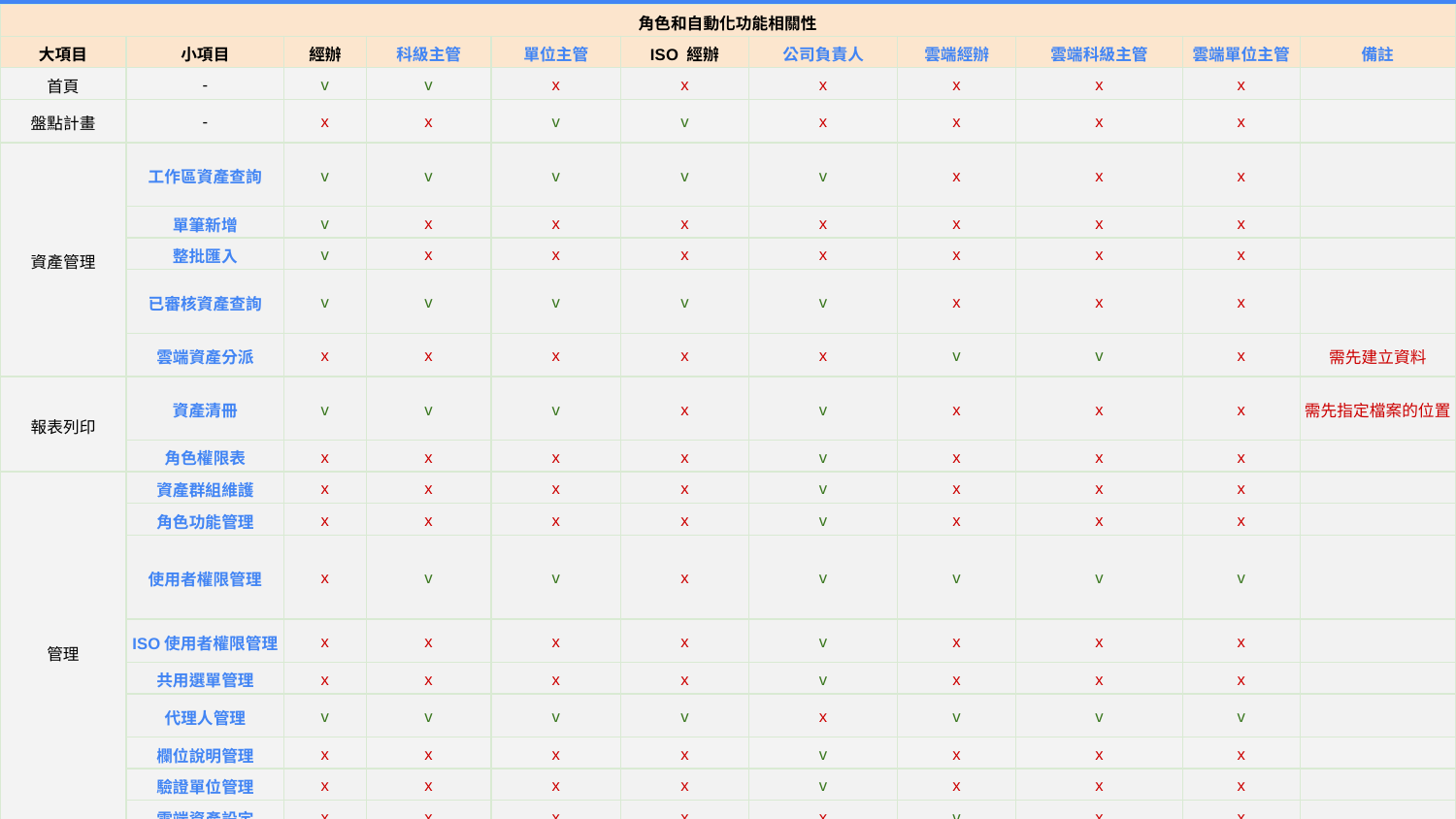

| 角色和自動化功能相關性 |  |  |  |  |  |  |  |  |  |  |
| --- | --- | --- | --- | --- | --- | --- | --- | --- | --- | --- |
| 大項目 | 小項目 | 經辦 | 科級主管 | 單位主管 | ISO 經辦 | 公司負責人 | 雲端經辦 | 雲端科級主管 | 雲端單位主管 | 備註 |
| 首頁 | - | v | v | x | x | x | x | x | x |  |
| 盤點計畫 | - | x | x | v | v | x | x | x | x |  |
| 資產管理 | 工作區資產查詢 | v | v | v | v | v | x | x | x |  |
|  | 單筆新增 | v | x | x | x | x | x | x | x |  |
|  | 整批匯入 | v | x | x | x | x | x | x | x |  |
|  | 已審核資產查詢 | v | v | v | v | v | x | x | x |  |
|  | 雲端資產分派 | x | x | x | x | x | v | v | x | 需先建立資料 |
| 報表列印 | 資產清冊 | v | v | v | x | v | x | x | x | 需先指定檔案的位置 |
|  | 角色權限表 | x | x | x | x | v | x | x | x |  |
| 管理 | 資產群組維護 | x | x | x | x | v | x | x | x |  |
|  | 角色功能管理 | x | x | x | x | v | x | x | x |  |
|  | 使用者權限管理 | x | v | v | x | v | v | v | v |  |
|  | ISO使用者權限管理 | x | x | x | x | v | x | x | x |  |
|  | 共用選單管理 | x | x | x | x | v | x | x | x |  |
|  | 代理人管理 | v | v | v | v | x | v | v | v |  |
|  | 欄位說明管理 | x | x | x | x | v | x | x | x |  |
|  | 驗證單位管理 | x | x | x | x | v | x | x | x |  |
|  | 雲端資產設定 | x | x | x | x | x | v | x | x |  |
|  | 雲端共用選單管理 | x | x | x | X | x | v | x | x |  |
#